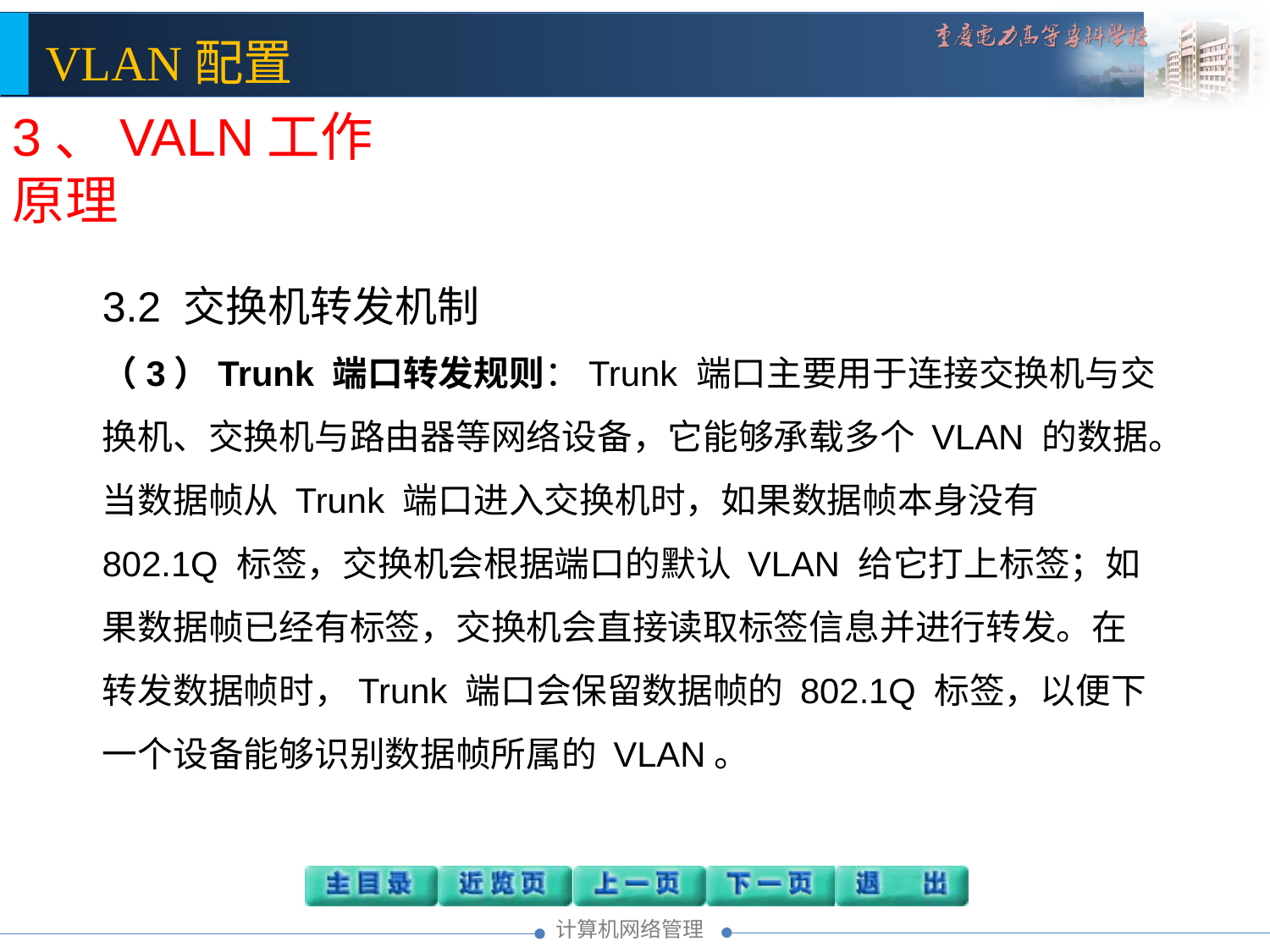

3、VALN工作原理
3.2 交换机转发机制
（3）Trunk 端口转发规则：Trunk 端口主要用于连接交换机与交换机、交换机与路由器等网络设备，它能够承载多个 VLAN 的数据。当数据帧从 Trunk 端口进入交换机时，如果数据帧本身没有 802.1Q 标签，交换机会根据端口的默认 VLAN 给它打上标签；如果数据帧已经有标签，交换机会直接读取标签信息并进行转发。在转发数据帧时，Trunk 端口会保留数据帧的 802.1Q 标签，以便下一个设备能够识别数据帧所属的 VLAN。